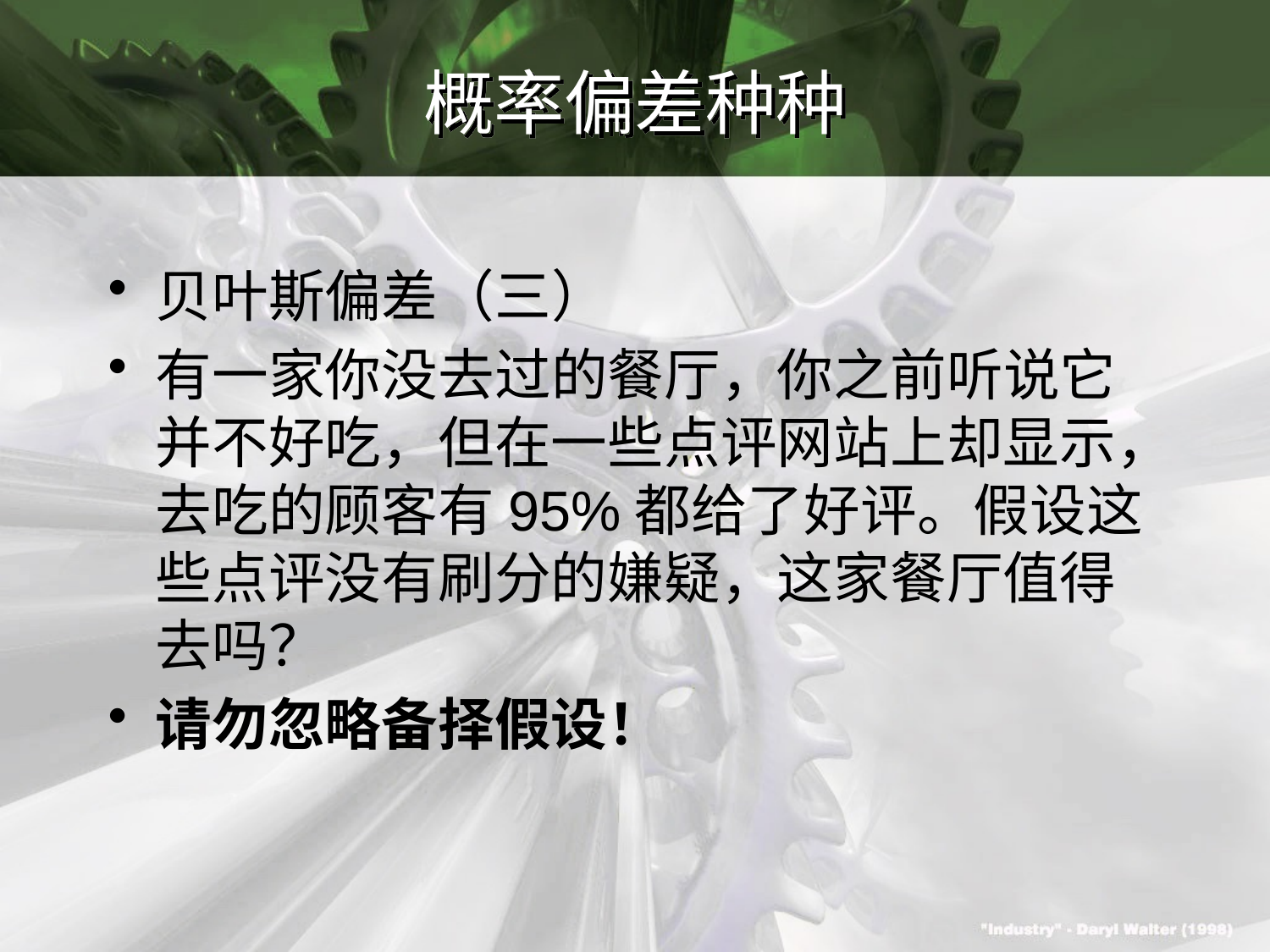

# 概率偏差种种
贝叶斯偏差（三）
有一家你没去过的餐厅，你之前听说它并不好吃，但在一些点评网站上却显示，去吃的顾客有95%都给了好评。假设这些点评没有刷分的嫌疑，这家餐厅值得去吗？
请勿忽略备择假设！